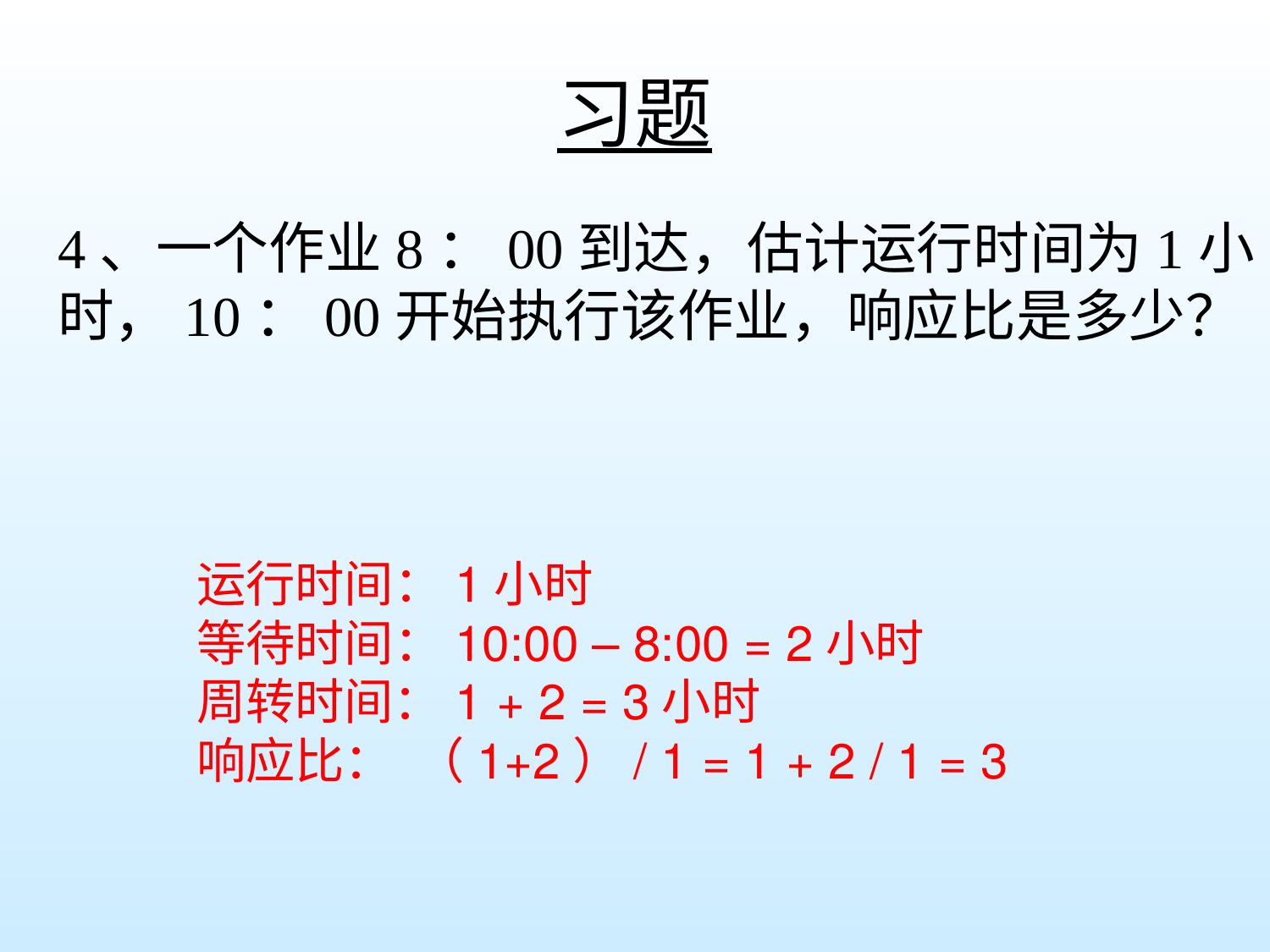

# 习题
4、一个作业8：00到达，估计运行时间为1小时，10：00开始执行该作业，响应比是多少？
运行时间：1小时
等待时间：10:00 – 8:00 = 2小时
周转时间：1 + 2 = 3小时
响应比：  （1+2）/ 1 = 1 + 2 / 1 = 3